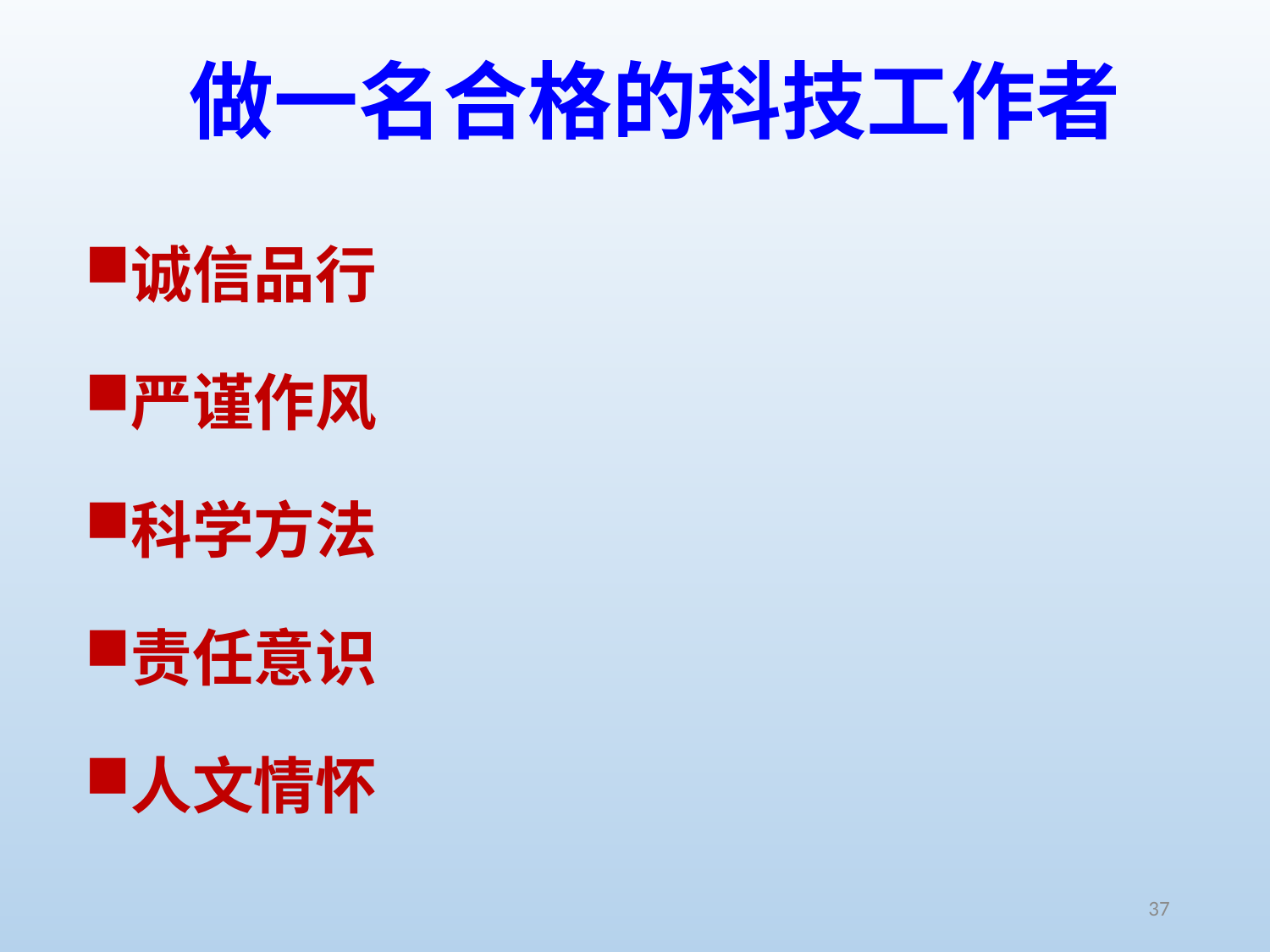

# 做一名合格的科技工作者
诚信品行
严谨作风
科学方法
责任意识
人文情怀
37